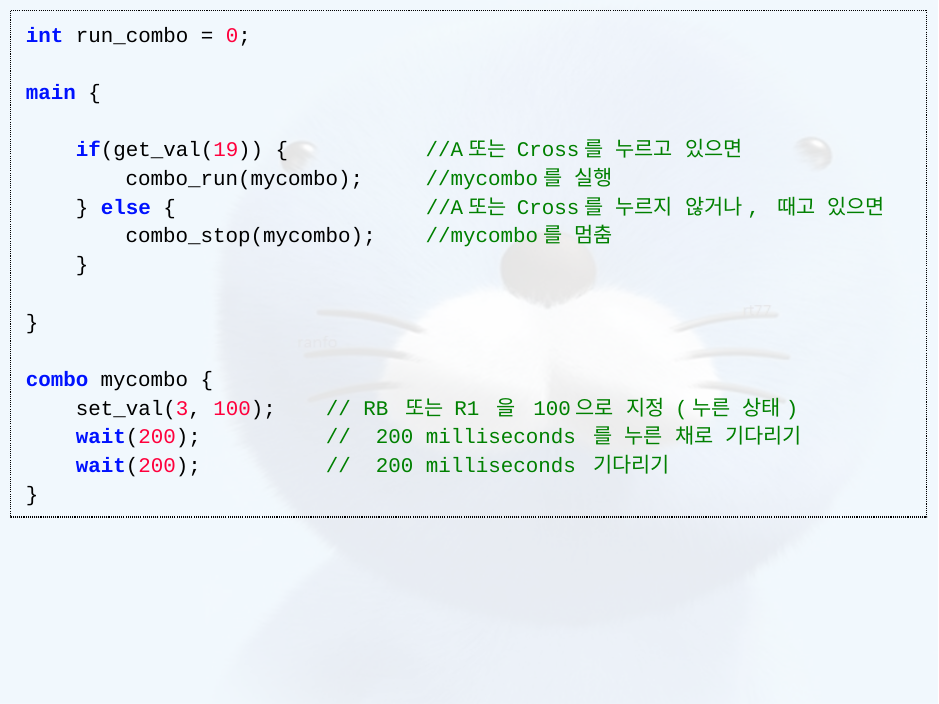

int run_combo = 0;

main {

    if(get_val(19)) {           //A또는 Cross를 누르고 있으면
        combo_run(mycombo);     //mycombo를 실행
    } else {                    //A또는 Cross를 누르지 않거나, 때고 있으면
        combo_stop(mycombo);    //mycombo를 멈춤
    }

}

combo mycombo {
    set_val(3, 100);    // RB 또는 R1 을 100으로 지정 (누른 상태)
    wait(200);          //  200 milliseconds 를 누른 채로 기다리기
    wait(200);          //  200 milliseconds 기다리기
}